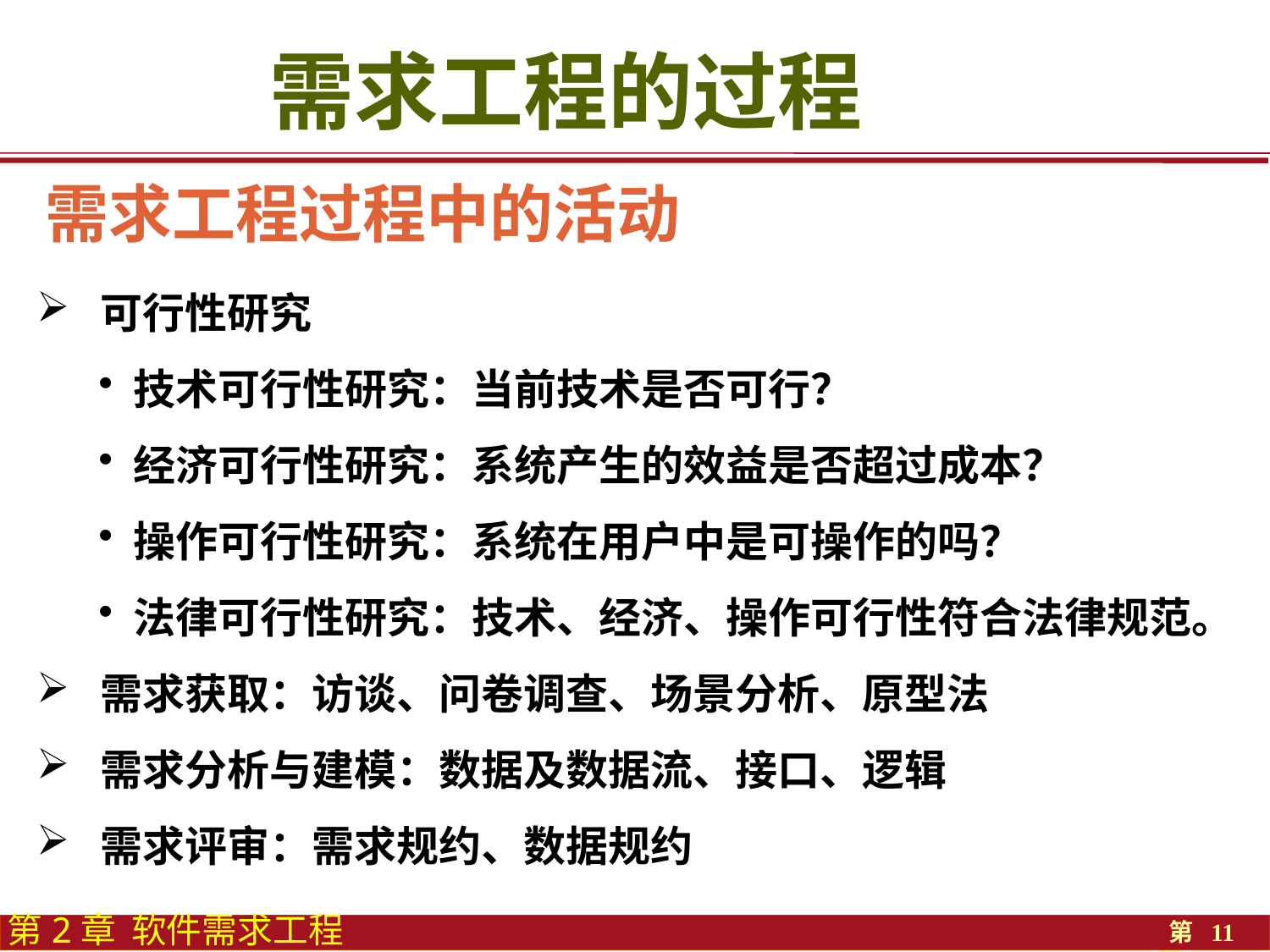

需求工程的过程
需求工程过程中的活动
可行性研究
 技术可行性研究：当前技术是否可行？
 经济可行性研究：系统产生的效益是否超过成本？
 操作可行性研究：系统在用户中是可操作的吗？
 法律可行性研究：技术、经济、操作可行性符合法律规范。
需求获取：访谈、问卷调查、场景分析、原型法
需求分析与建模：数据及数据流、接口、逻辑
需求评审：需求规约、数据规约